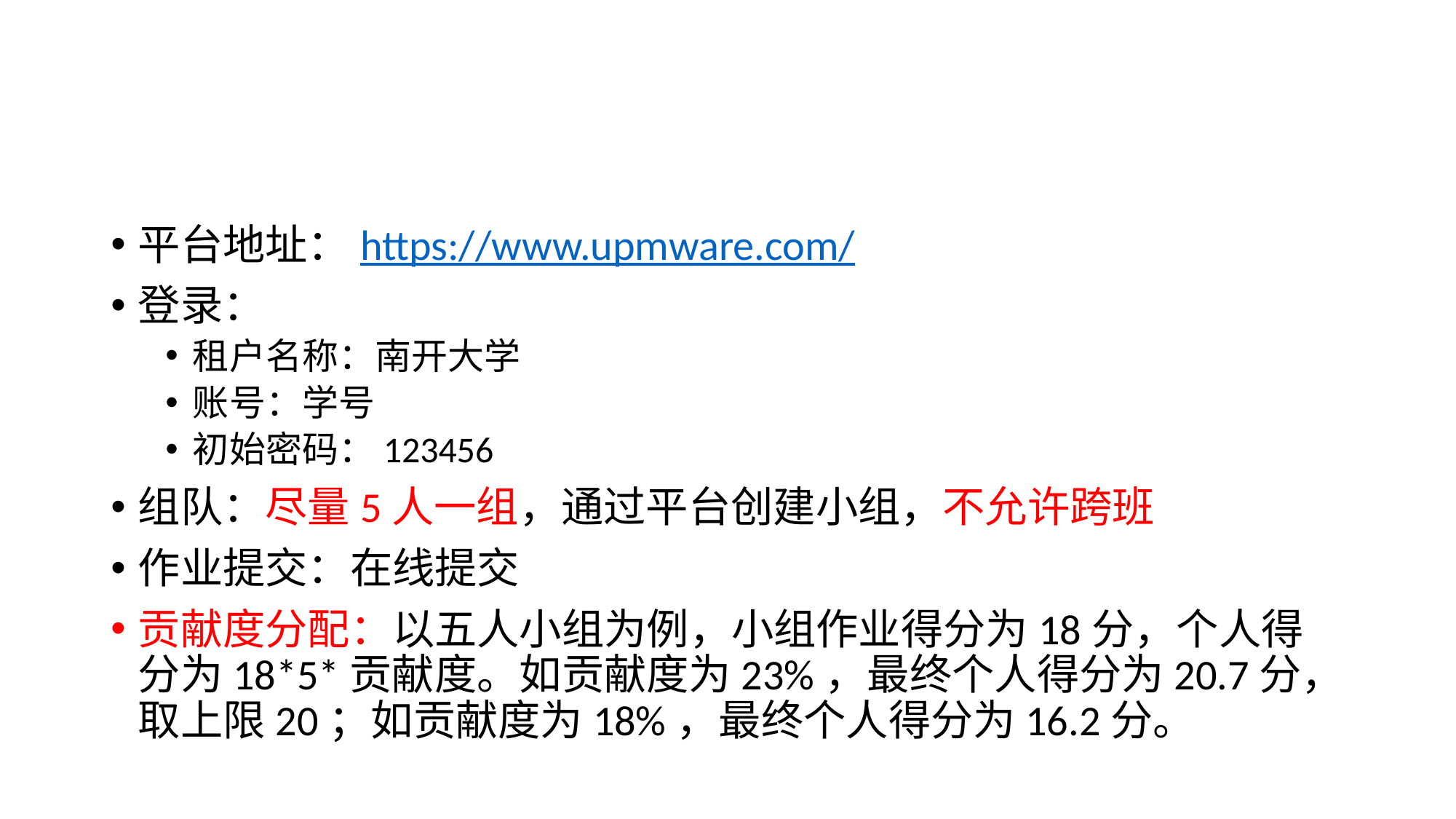

#
平台地址：https://www.upmware.com/
登录：
租户名称：南开大学
账号：学号
初始密码：123456
组队：尽量5人一组，通过平台创建小组，不允许跨班
作业提交：在线提交
贡献度分配：以五人小组为例，小组作业得分为18分，个人得分为18*5*贡献度。如贡献度为23%，最终个人得分为20.7分，取上限20；如贡献度为18%，最终个人得分为16.2分。